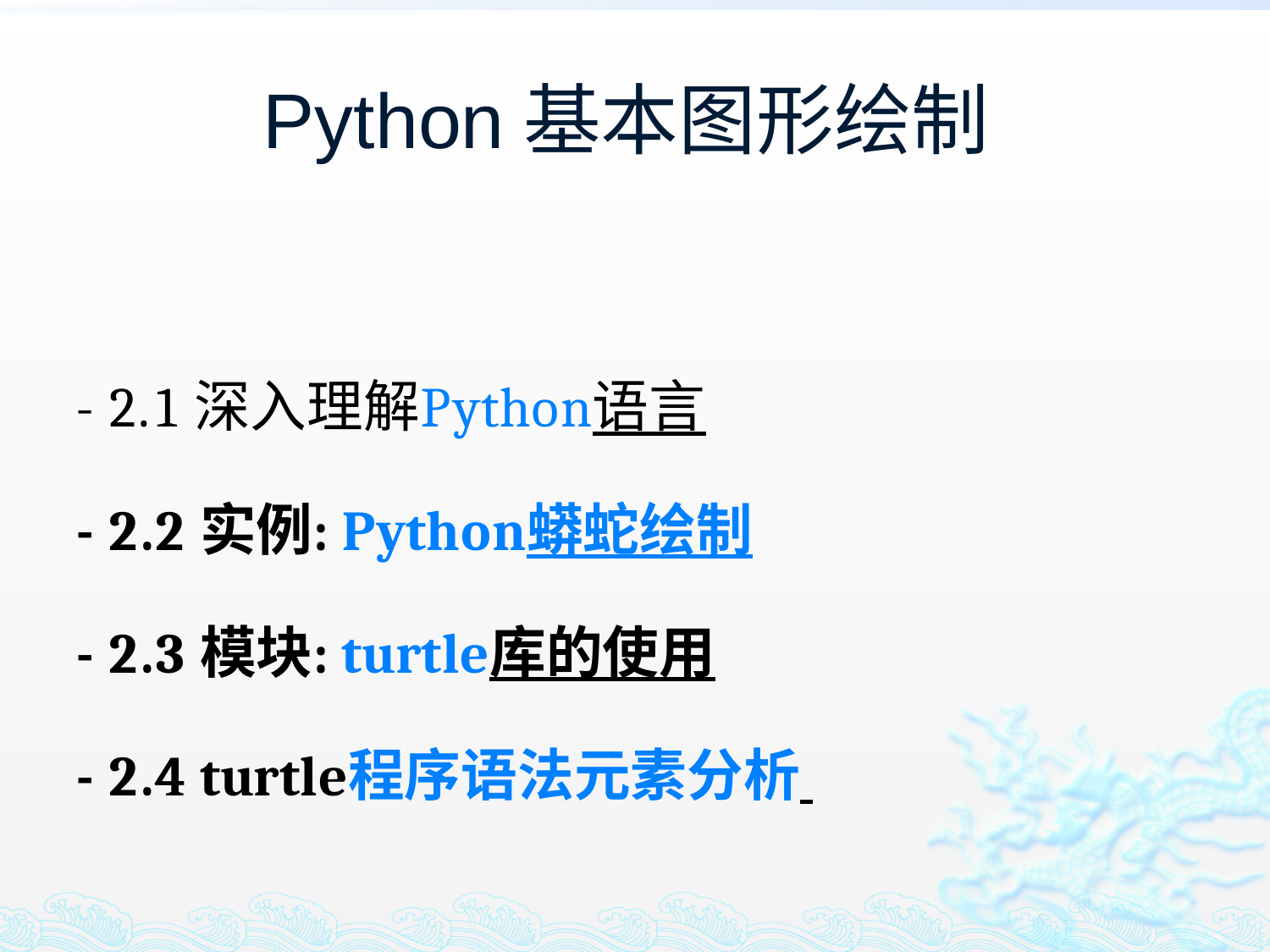

# Python基本图形绘制
- 2.1 深入理解Python语言
- 2.2 实例: Python蟒蛇绘制
- 2.3 模块: turtle库的使用
- 2.4 turtle程序语法元素分析